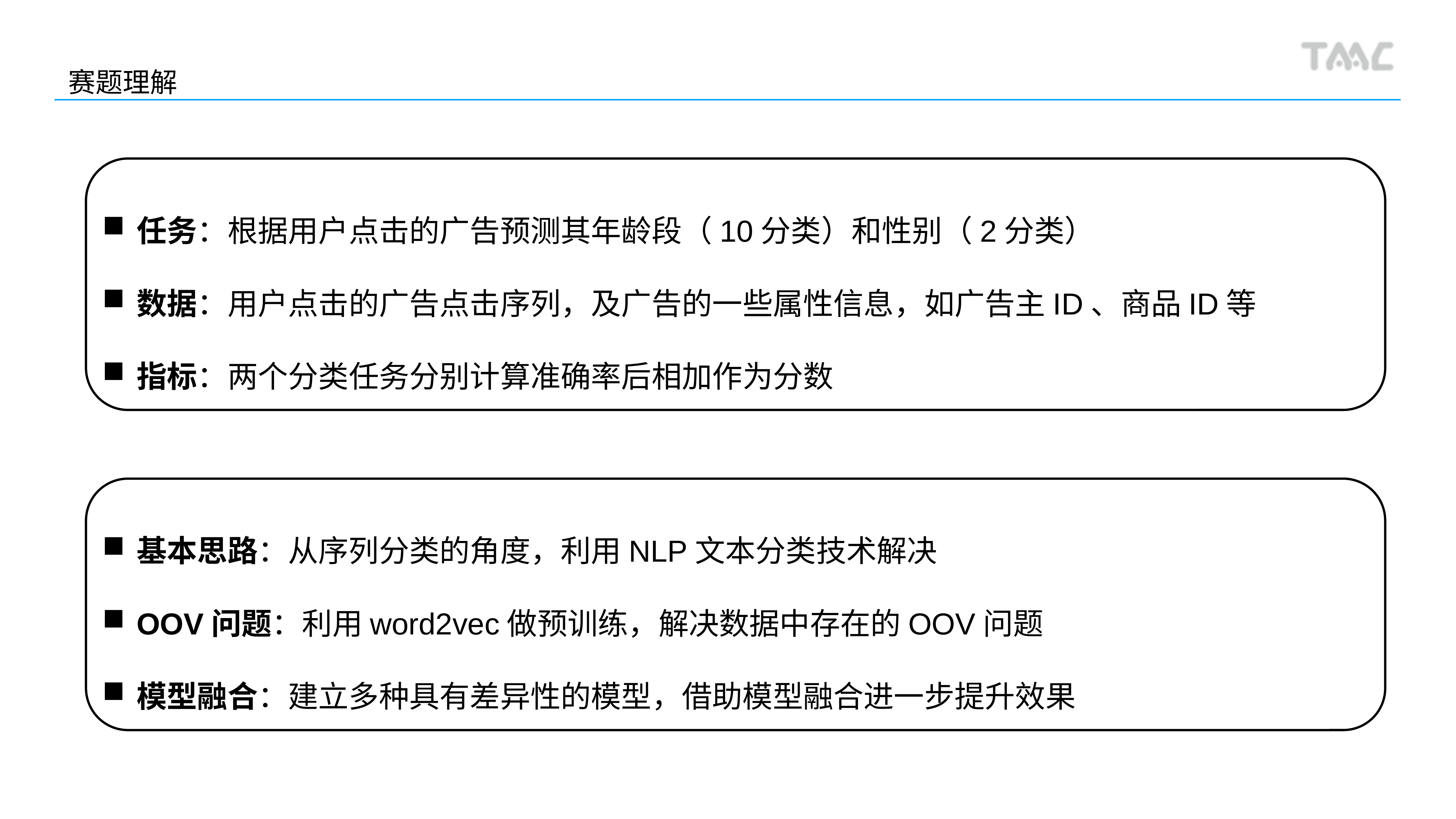

赛题理解
任务：根据用户点击的广告预测其年龄段（10分类）和性别（2分类）
数据：用户点击的广告点击序列，及广告的一些属性信息，如广告主ID、商品ID等
指标：两个分类任务分别计算准确率后相加作为分数
基本思路：从序列分类的角度，利用NLP文本分类技术解决
OOV问题：利用word2vec做预训练，解决数据中存在的OOV问题
模型融合：建立多种具有差异性的模型，借助模型融合进一步提升效果